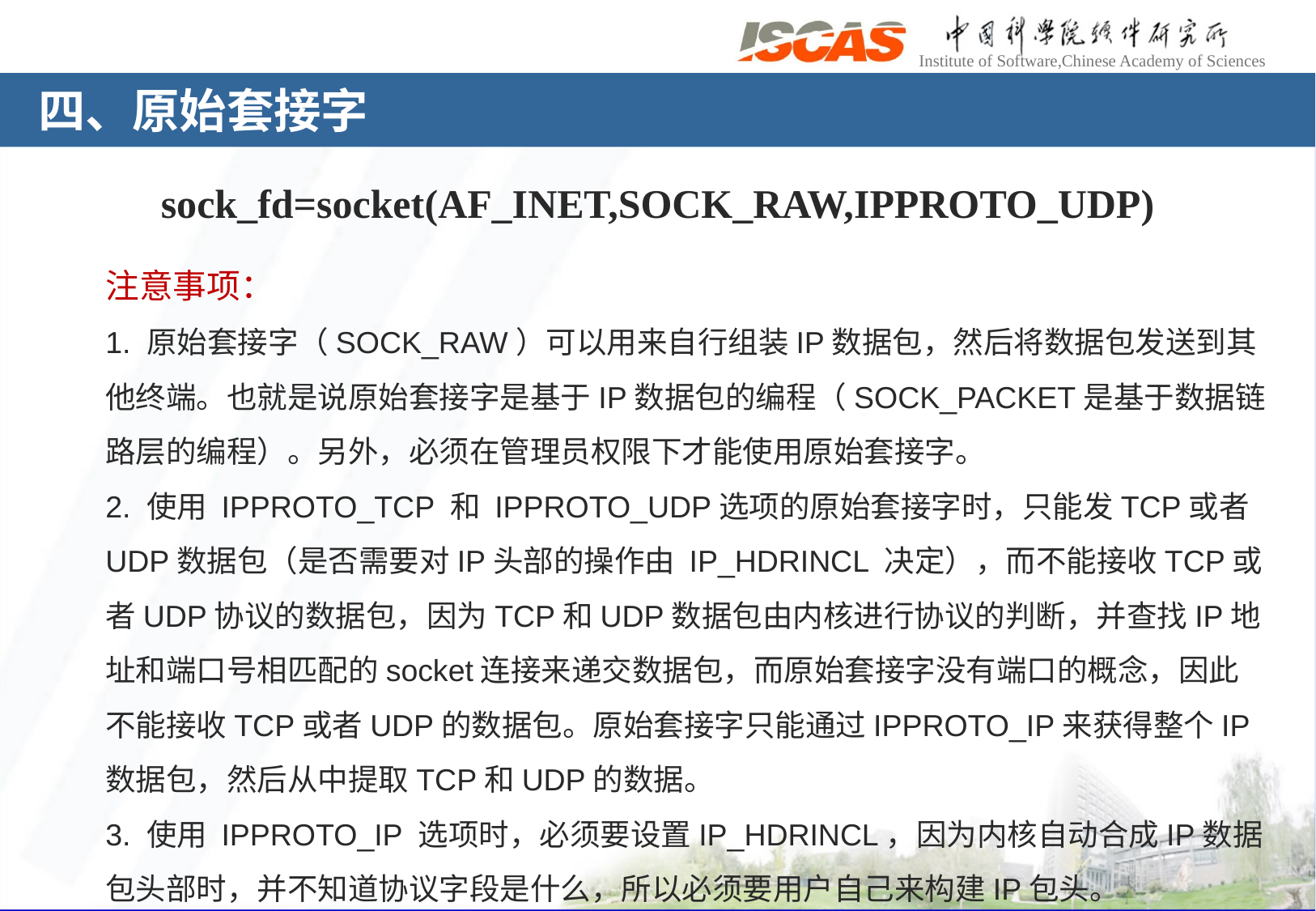

# 四、原始套接字
sock_fd=socket(AF_INET,SOCK_RAW,IPPROTO_UDP)
注意事项：
1. 原始套接字（SOCK_RAW）可以用来自行组装IP数据包，然后将数据包发送到其他终端。也就是说原始套接字是基于IP数据包的编程（SOCK_PACKET是基于数据链路层的编程）。另外，必须在管理员权限下才能使用原始套接字。
2. 使用 IPPROTO_TCP 和 IPPROTO_UDP选项的原始套接字时，只能发TCP或者UDP数据包（是否需要对IP头部的操作由 IP_HDRINCL 决定），而不能接收TCP或者UDP协议的数据包，因为TCP和UDP数据包由内核进行协议的判断，并查找IP地址和端口号相匹配的socket连接来递交数据包，而原始套接字没有端口的概念，因此不能接收TCP或者UDP的数据包。原始套接字只能通过IPPROTO_IP来获得整个IP数据包，然后从中提取TCP和UDP的数据。
3. 使用 IPPROTO_IP 选项时，必须要设置IP_HDRINCL，因为内核自动合成IP数据包头部时，并不知道协议字段是什么，所以必须要用户自己来构建IP包头。